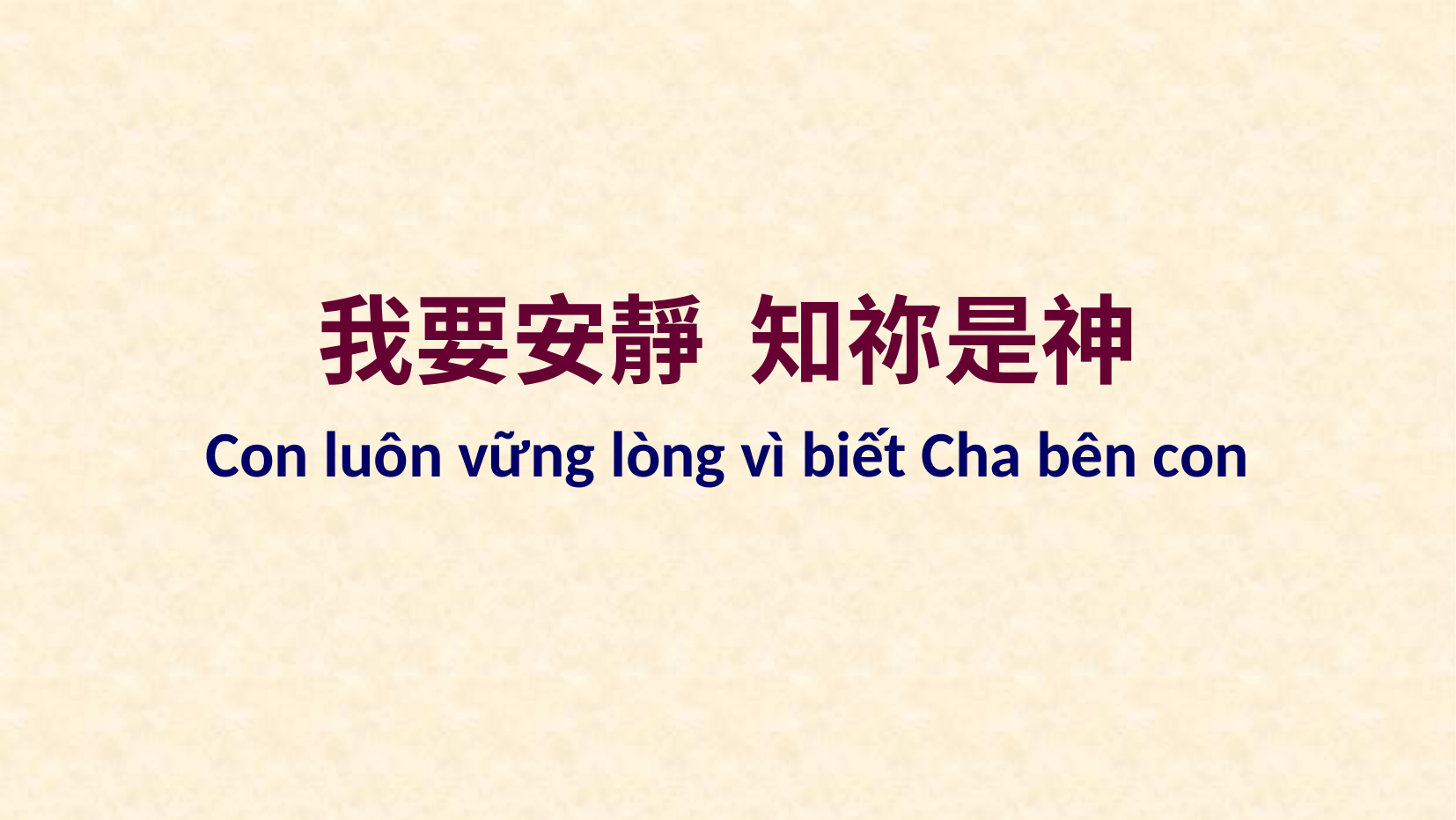

我要安靜  知祢是神
Con luôn vững lòng vì biết Cha bên con